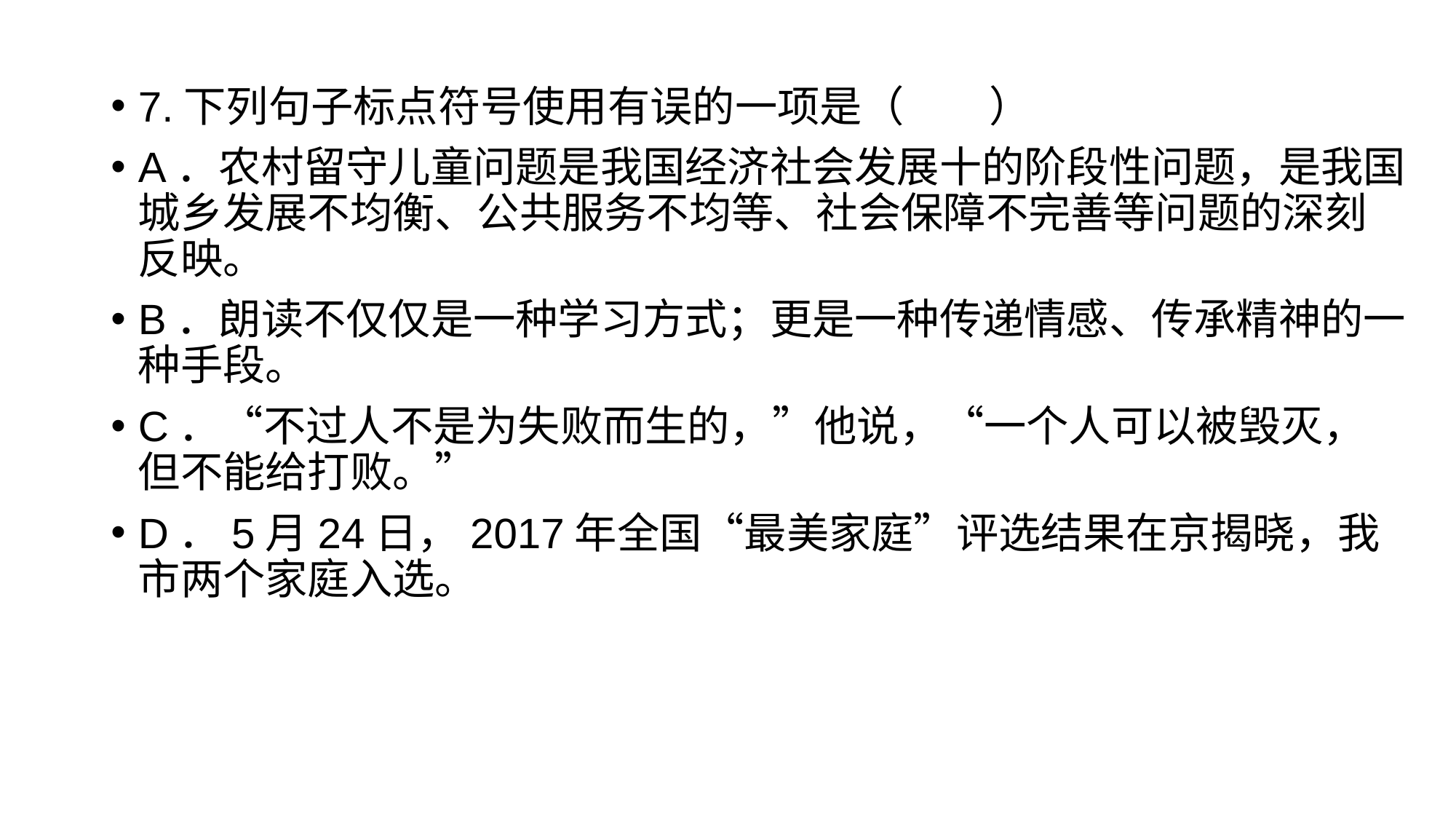

7.下列句子标点符号使用有误的一项是（　　）
A．农村留守儿童问题是我国经济社会发展十的阶段性问题，是我国城乡发展不均衡、公共服务不均等、社会保障不完善等问题的深刻反映。
B．朗读不仅仅是一种学习方式；更是一种传递情感、传承精神的一种手段。
C．“不过人不是为失败而生的，”他说，“一个人可以被毁灭，但不能给打败。”
D．5月24日，2017年全国“最美家庭”评选结果在京揭晓，我市两个家庭入选。